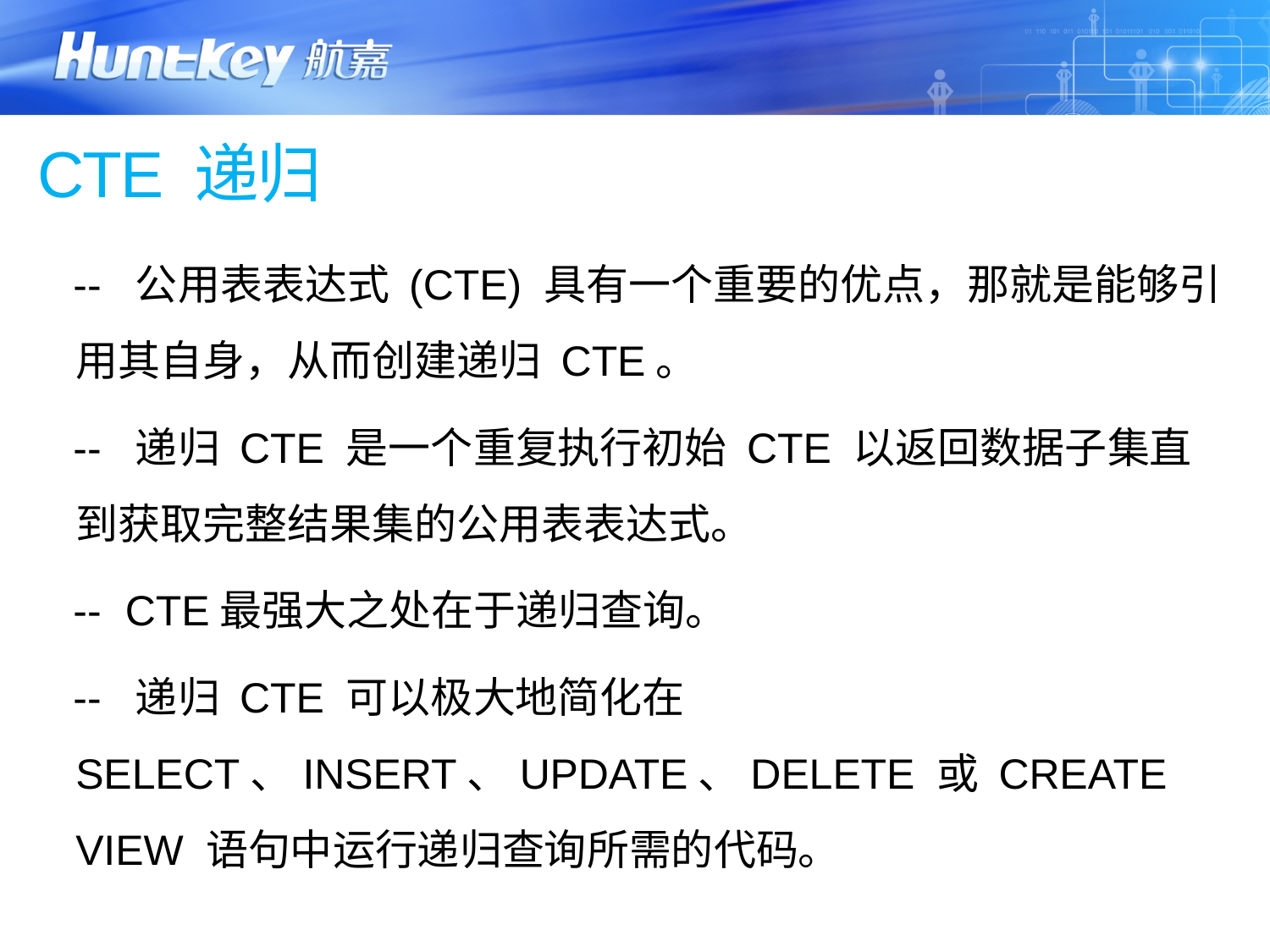

# CTE 递归
   --  公用表表达式 (CTE) 具有一个重要的优点，那就是能够引用其自身，从而创建递归 CTE。
   --  递归 CTE 是一个重复执行初始 CTE 以返回数据子集直到获取完整结果集的公用表表达式。
   --  CTE最强大之处在于递归查询。
   --  递归 CTE 可以极大地简化在 SELECT、INSERT、UPDATE、DELETE 或 CREATE VIEW 语句中运行递归查询所需的代码。